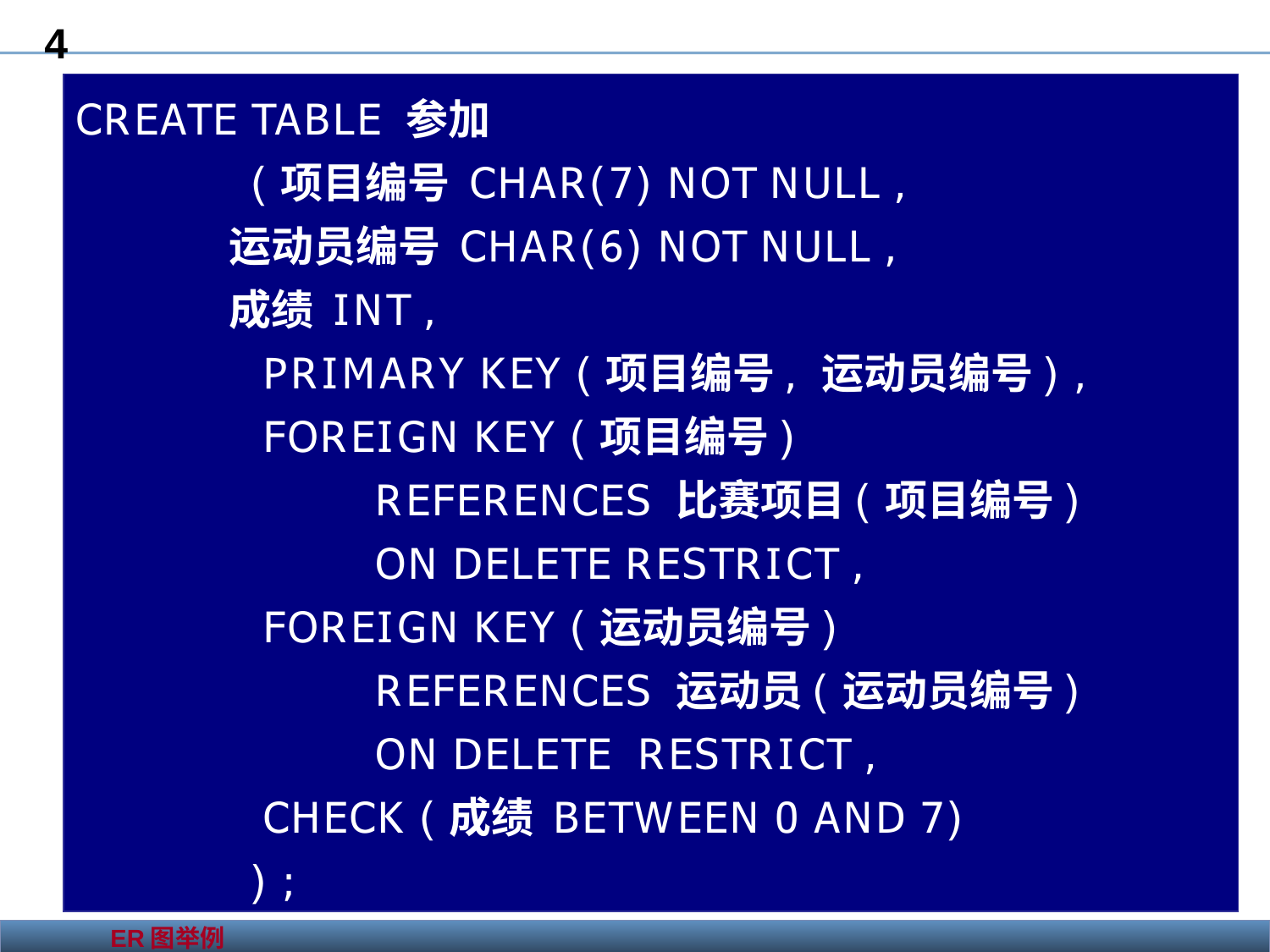

4
CREATE TABLE 参加
              (项目编号 CHAR(7) NOT NULL ,
               运动员编号 CHAR(6) NOT NULL ,
               成绩 INT ,
               PRIMARY KEY (项目编号, 运动员编号) ,
               FOREIGN KEY (项目编号)
                        REFERENCES 比赛项目(项目编号)
                        ON DELETE RESTRICT ,
               FOREIGN KEY (运动员编号)
                        REFERENCES 运动员(运动员编号)
                        ON DELETE  RESTRICT ,
               CHECK (成绩 BETWEEN 0 AND 7)
              ) ;
              ER图举例